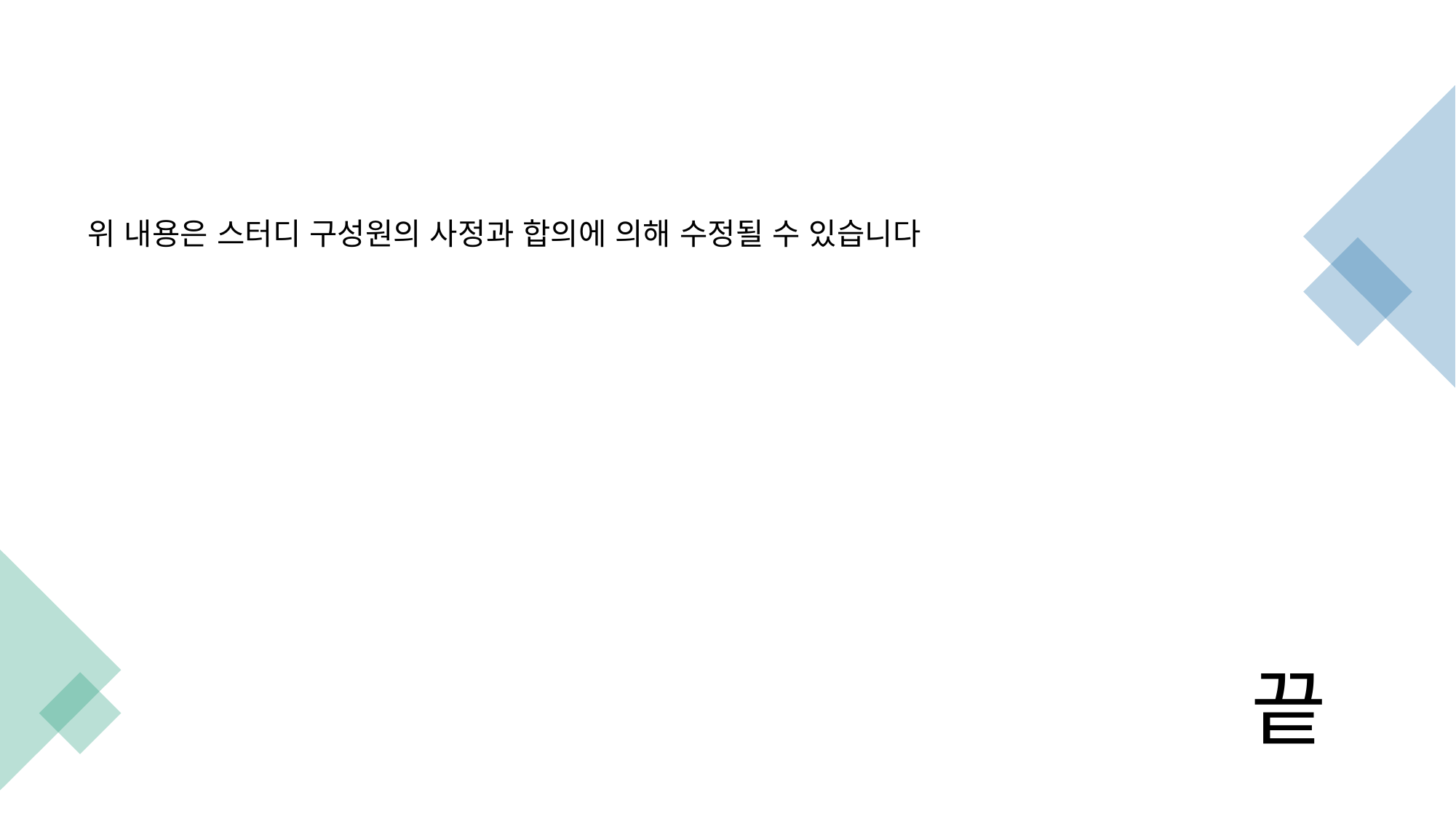

위 내용은 스터디 구성원의 사정과 합의에 의해 수정될 수 있습니다

끝